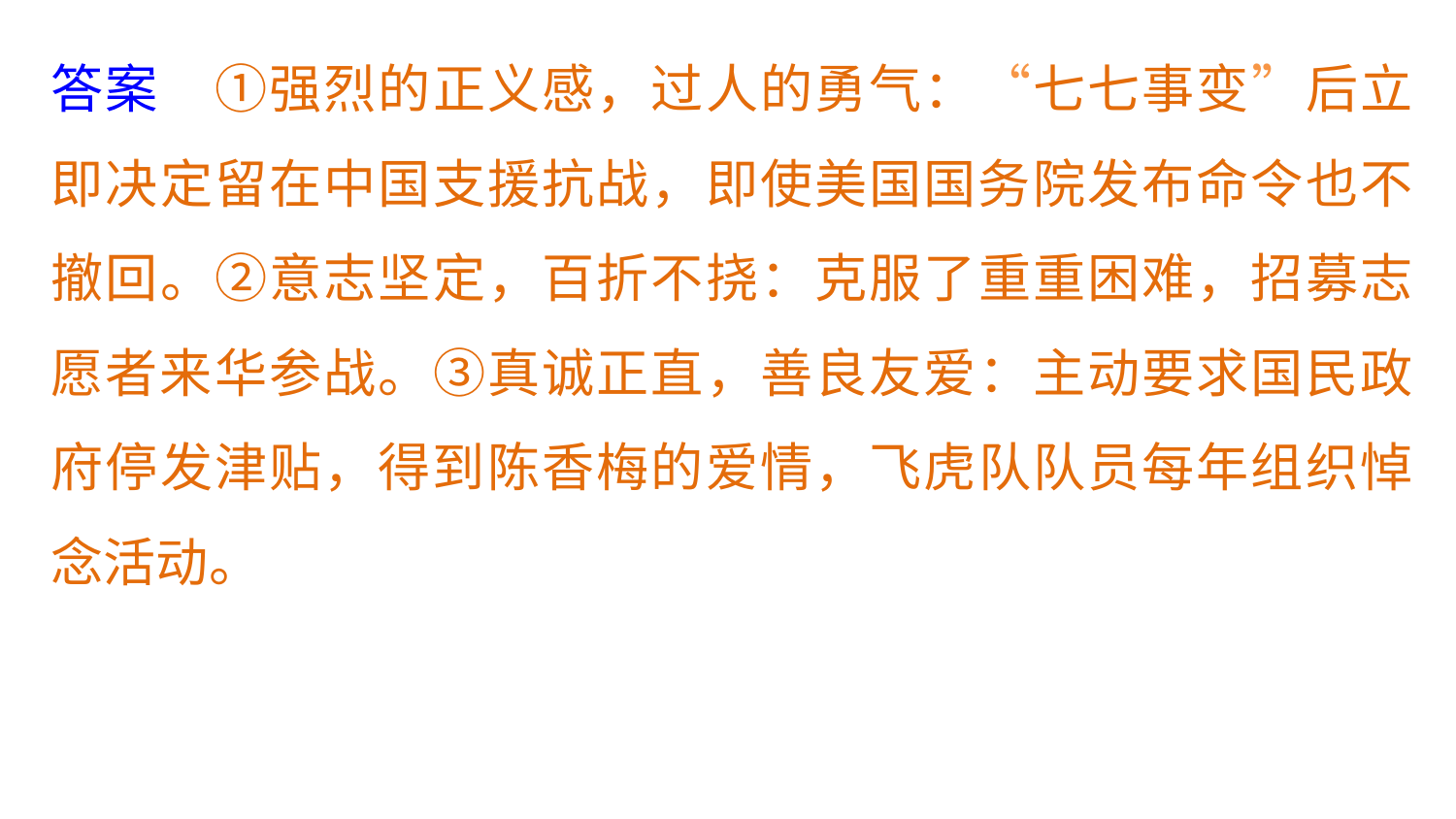

答案　①强烈的正义感，过人的勇气：“七七事变”后立即决定留在中国支援抗战，即使美国国务院发布命令也不撤回。②意志坚定，百折不挠：克服了重重困难，招募志愿者来华参战。③真诚正直，善良友爱：主动要求国民政府停发津贴，得到陈香梅的爱情，飞虎队队员每年组织悼念活动。